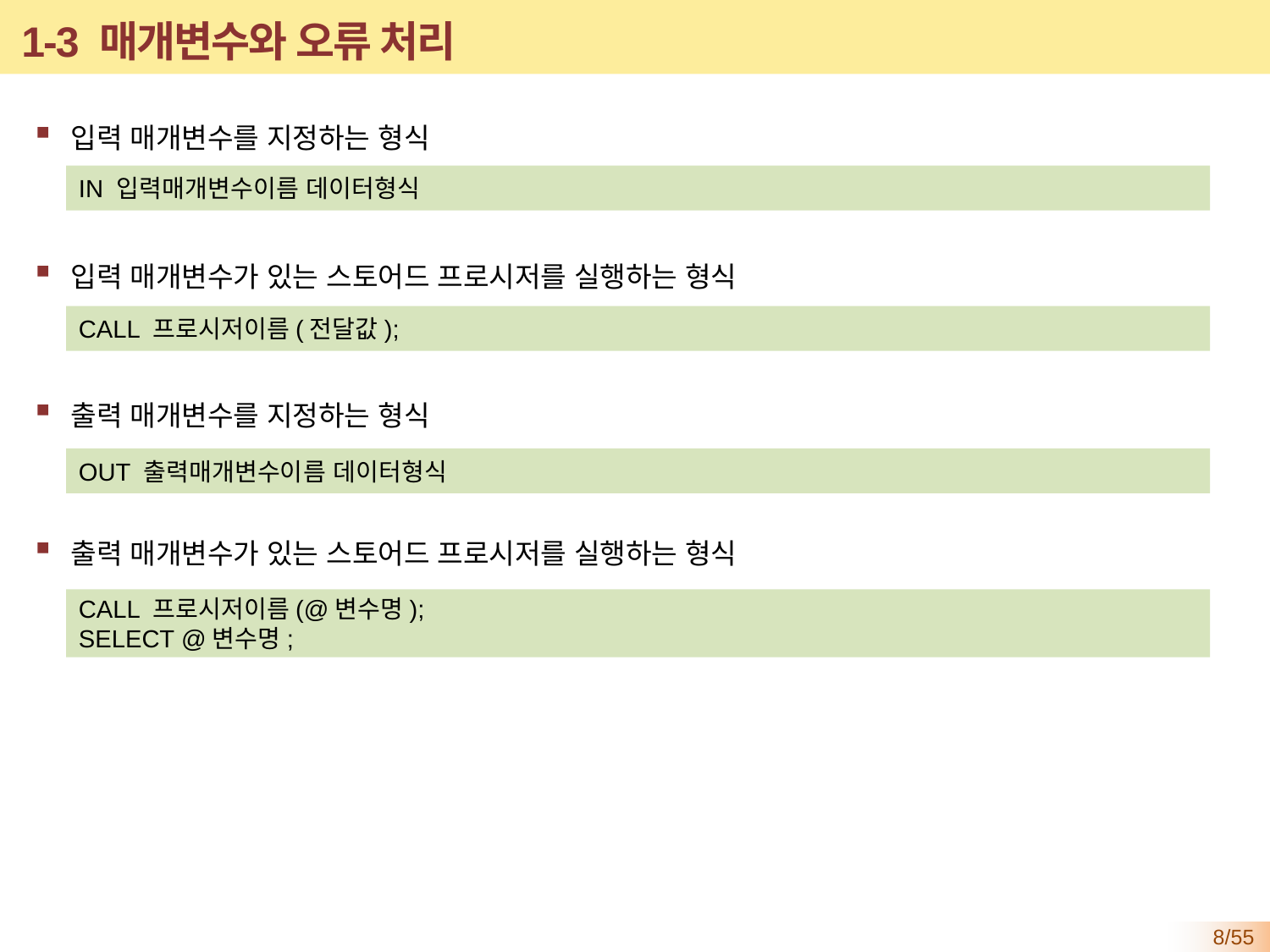

# 1-3 매개변수와 오류 처리
입력 매개변수를 지정하는 형식

입력 매개변수가 있는 스토어드 프로시저를 실행하는 형식

출력 매개변수를 지정하는 형식

출력 매개변수가 있는 스토어드 프로시저를 실행하는 형식
IN 입력매개변수이름 데이터형식
CALL 프로시저이름(전달값);
OUT 출력매개변수이름 데이터형식
CALL 프로시저이름(@변수명);
SELECT @변수명;